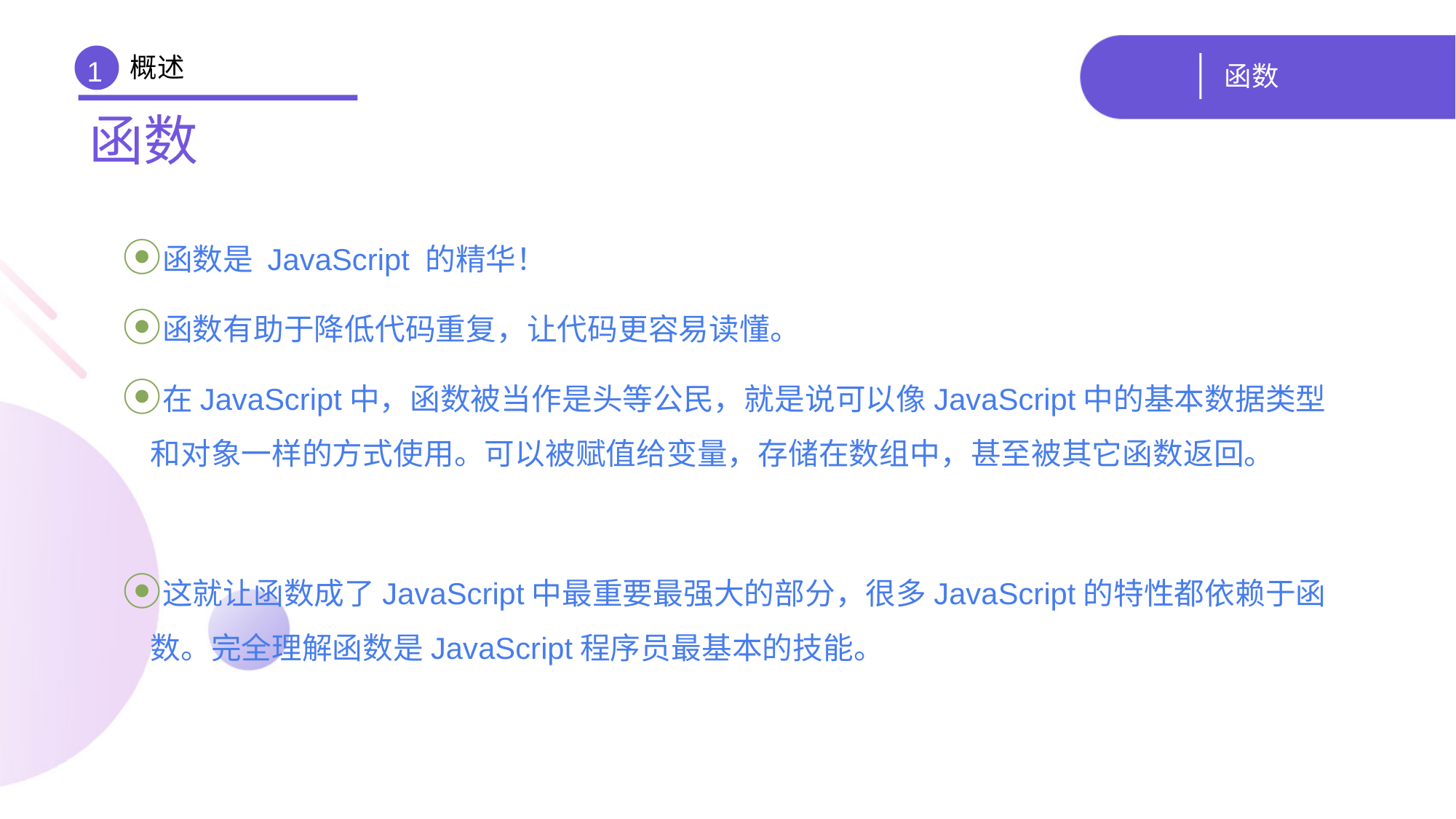

概述
# 函数
1
函数
函数是 JavaScript 的精华！
函数有助于降低代码重复，让代码更容易读懂。
在JavaScript中，函数被当作是头等公民，就是说可以像JavaScript中的基本数据类型和对象一样的方式使用。可以被赋值给变量，存储在数组中，甚至被其它函数返回。

这就让函数成了JavaScript中最重要最强大的部分，很多JavaScript的特性都依赖于函数。完全理解函数是JavaScript程序员最基本的技能。